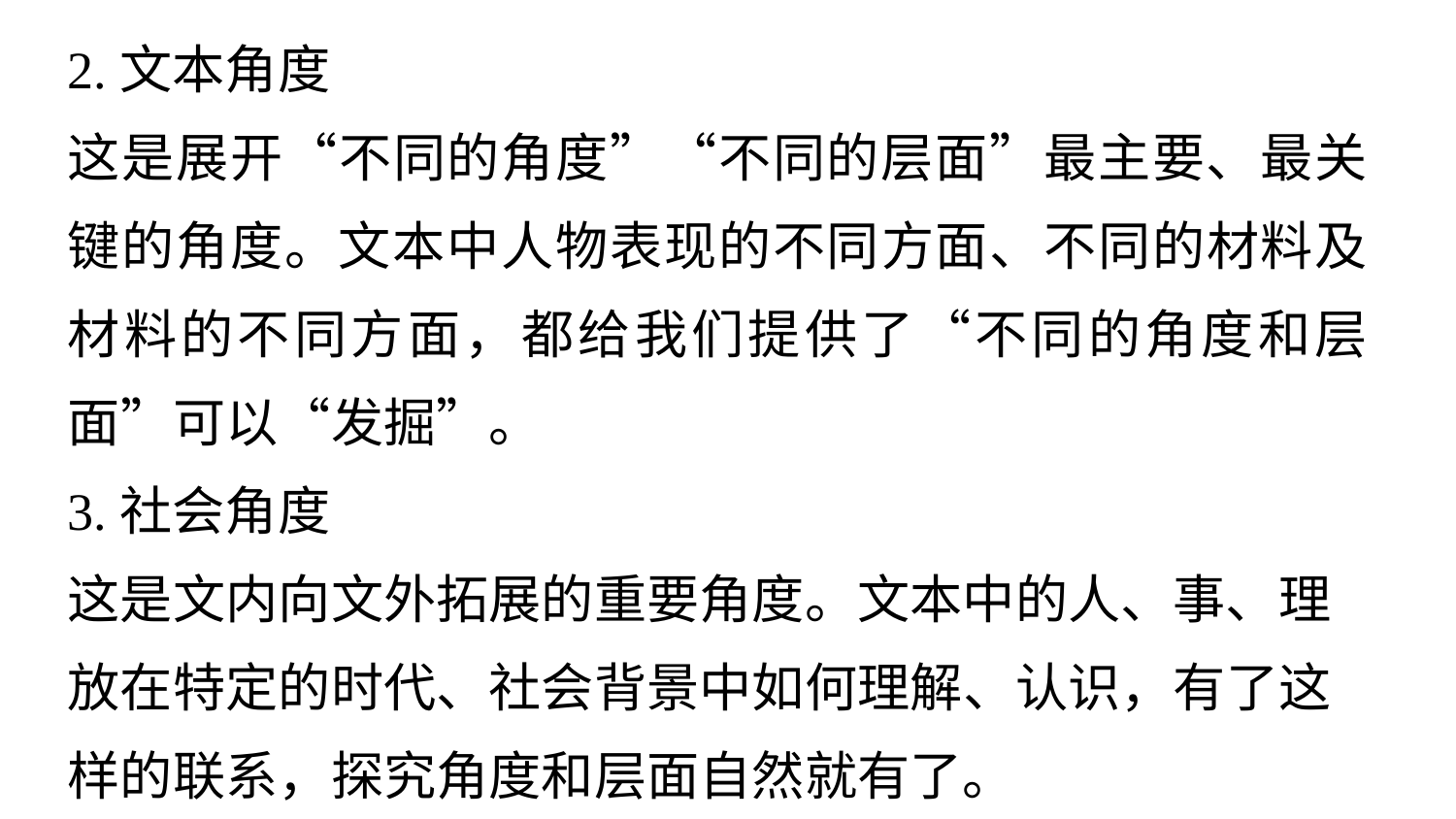

2.文本角度
这是展开“不同的角度”“不同的层面”最主要、最关键的角度。文本中人物表现的不同方面、不同的材料及材料的不同方面，都给我们提供了“不同的角度和层面”可以“发掘”。
3.社会角度
这是文内向文外拓展的重要角度。文本中的人、事、理放在特定的时代、社会背景中如何理解、认识，有了这样的联系，探究角度和层面自然就有了。